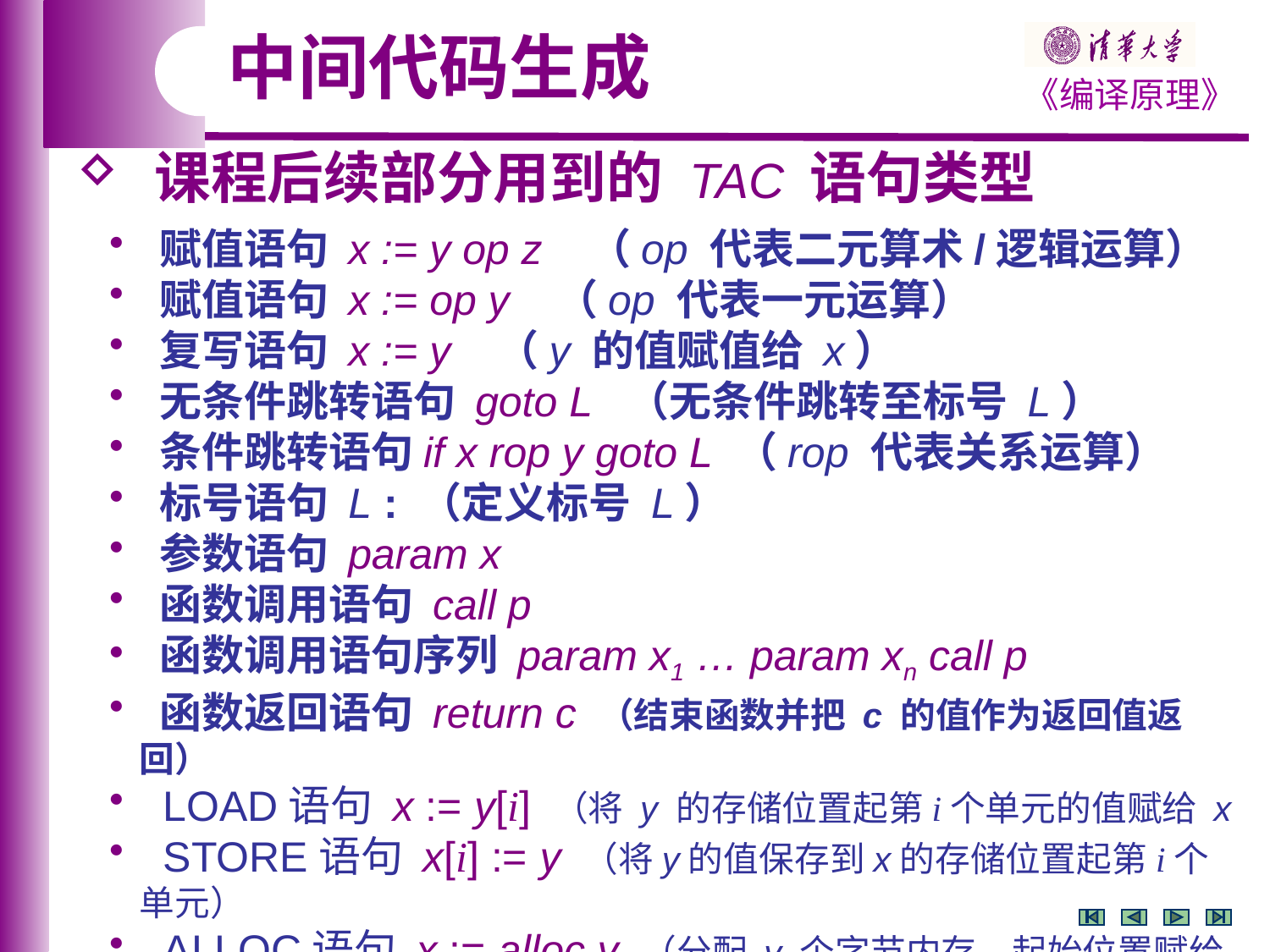

中间代码生成
  课程后续部分用到的 TAC 语句类型

 赋值语句 x := y op z   （op 代表二元算术/逻辑运算）
 赋值语句 x := op y   （op 代表一元运算）
 复写语句 x := y   （y 的值赋值给 x）
 无条件跳转语句 goto L  （无条件跳转至标号 L）
 条件跳转语句if x rop y goto L （rop 代表关系运算）
 标号语句 L : （定义标号 L）
 参数语句 param x
 函数调用语句 call p
 函数调用语句序列 param x1 … param xn call p
 函数返回语句 return c （结束函数并把 c 的值作为返回值返回）
  LOAD语句 x := y[i] （将 y 的存储位置起第i个单元的值赋给 x
  STORE语句 x[i] := y （将y的值保存到x的存储位置起第i个单元）
  ALLOC语句 x := alloc y （分配 y 个字节内存，起始位置赋给 x）
  MEMO 语句 memo ‘XXX’ （栈帧中形参存储信息）